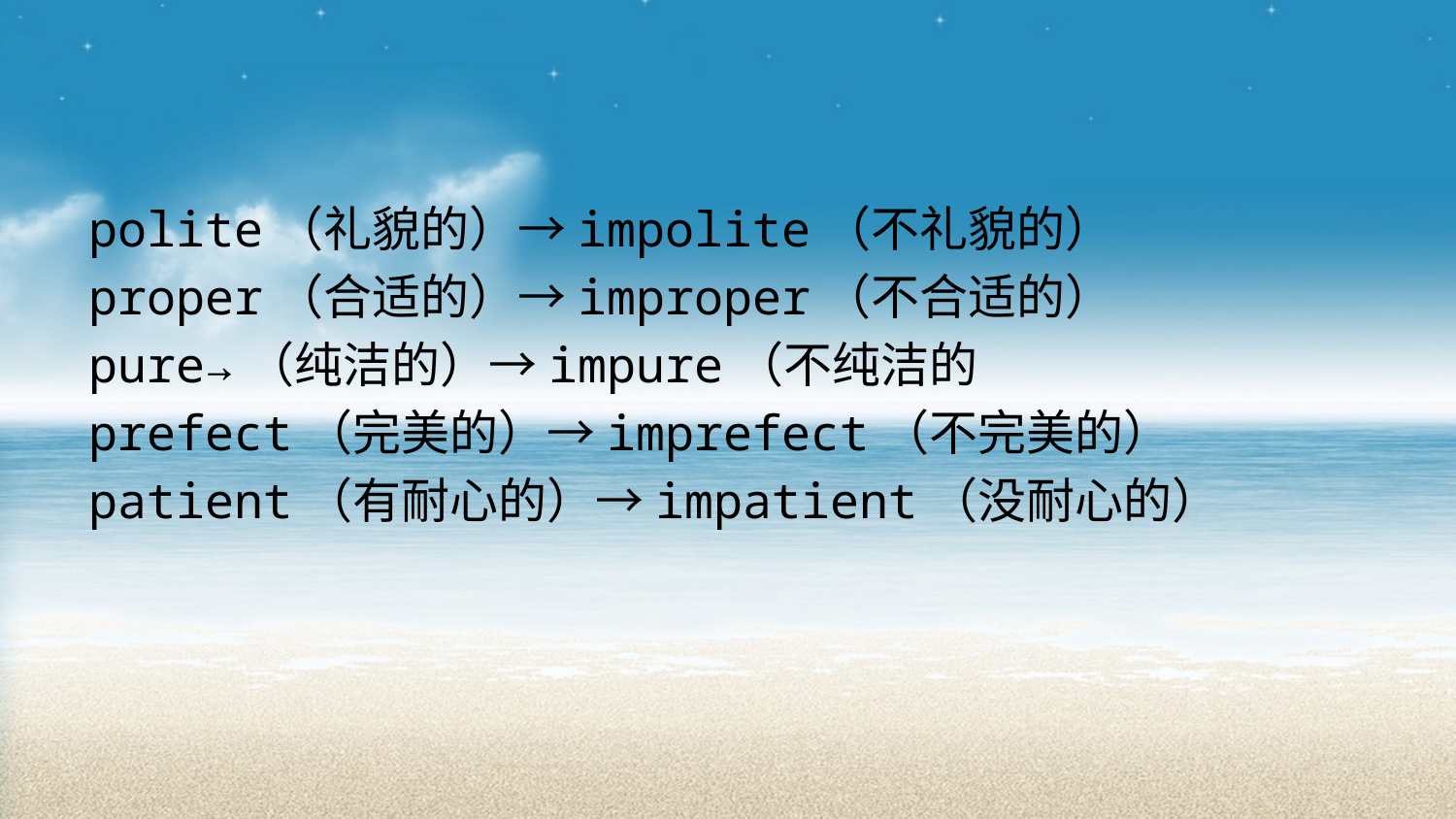

#
polite（礼貌的）→impolite（不礼貌的）
proper（合适的）→improper（不合适的）
pure→（纯洁的）→impure（不纯洁的
prefect（完美的）→imprefect（不完美的）
patient（有耐心的）→impatient（没耐心的）